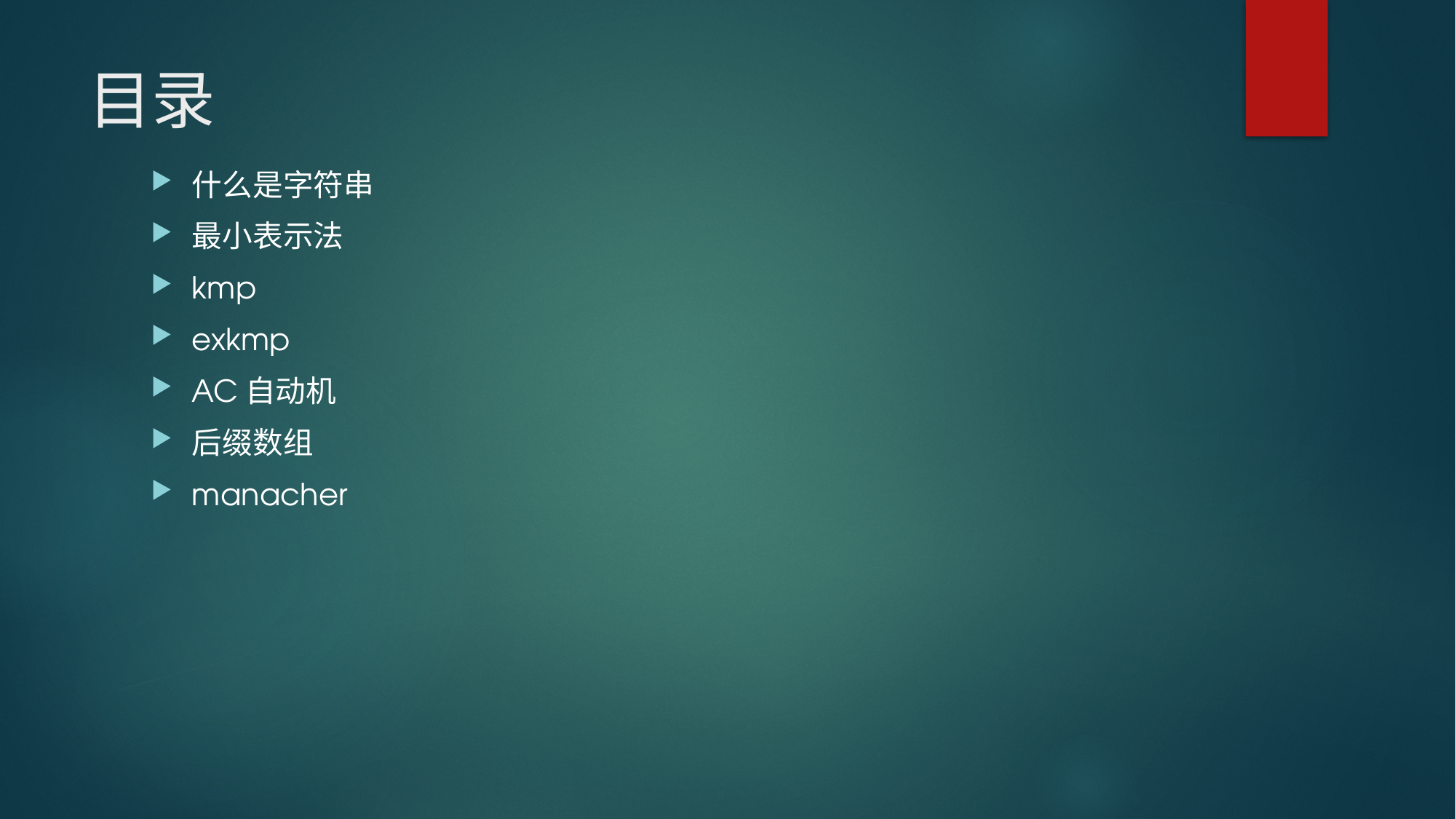

# 目录
什么是字符串
最小表示法
kmp
exkmp
AC自动机
后缀数组
manacher